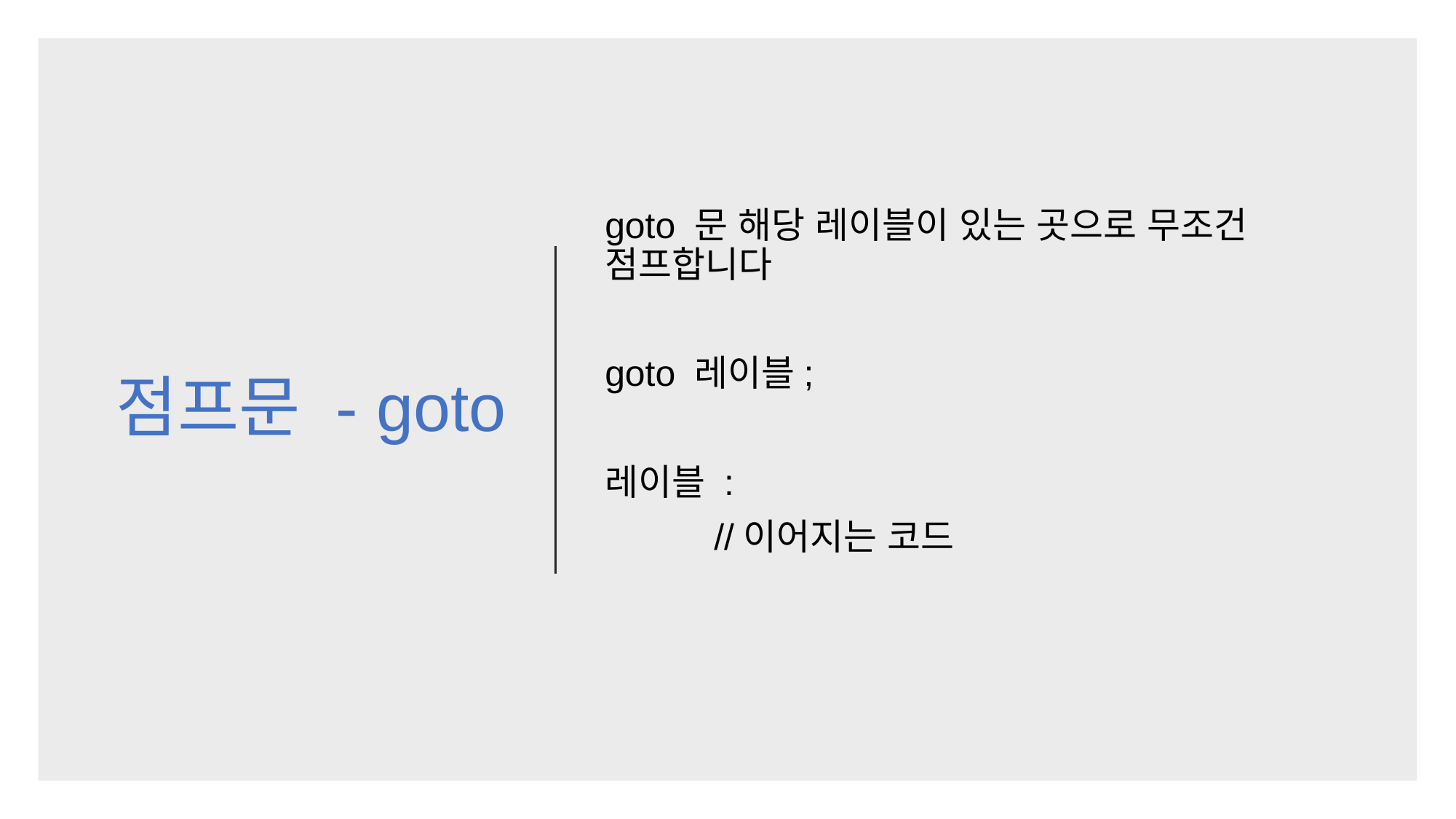

# 점프문 - goto
goto 문 해당 레이블이 있는 곳으로 무조건 점프합니다

goto 레이블;

레이블 :
	//이어지는 코드